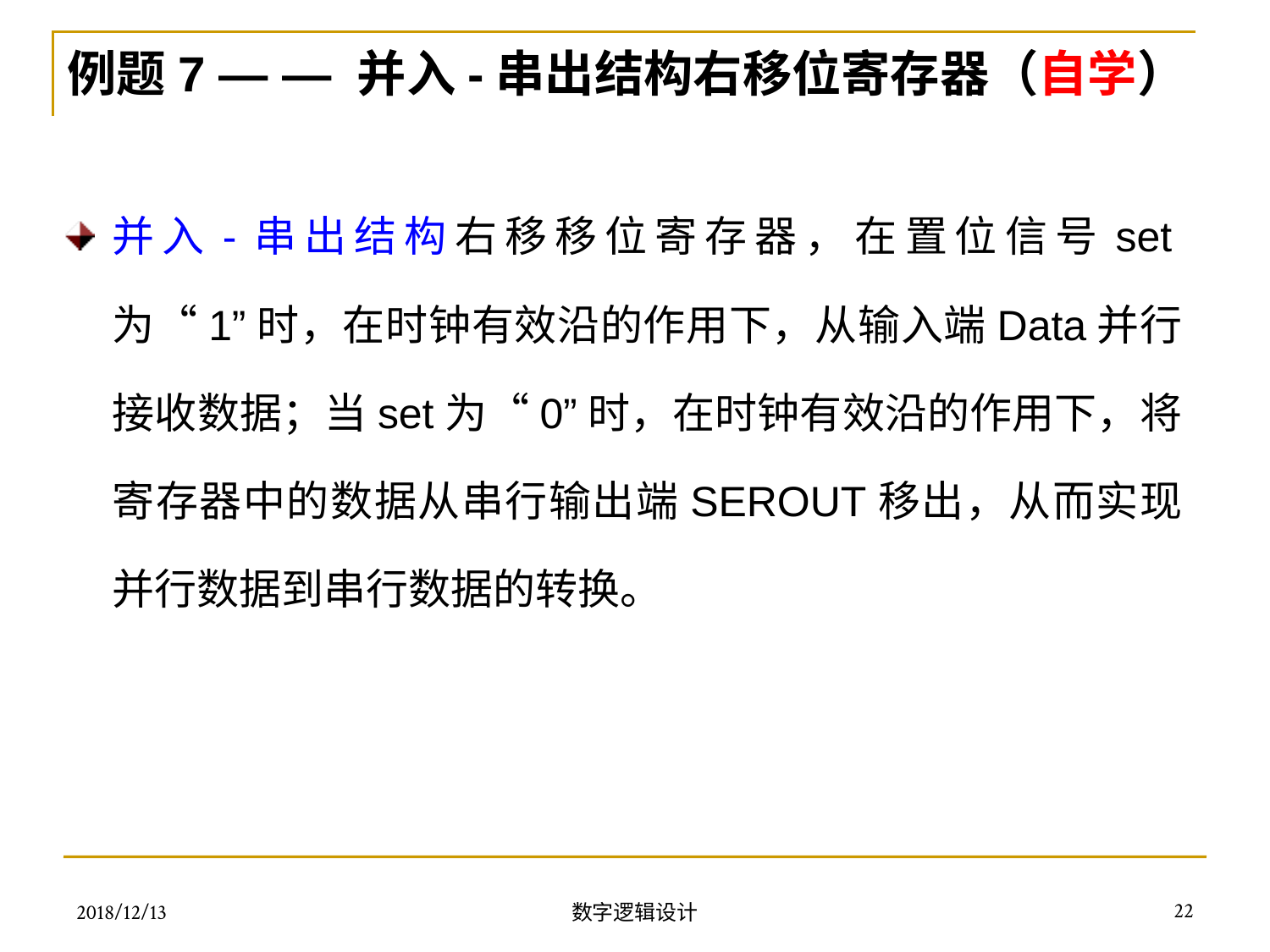

例题7 — — 并入-串出结构右移位寄存器（自学）
并入-串出结构右移移位寄存器，在置位信号set为“1”时，在时钟有效沿的作用下，从输入端Data并行接收数据；当set为“0”时，在时钟有效沿的作用下，将寄存器中的数据从串行输出端SEROUT移出，从而实现并行数据到串行数据的转换。
2018/12/13
22
数字逻辑设计